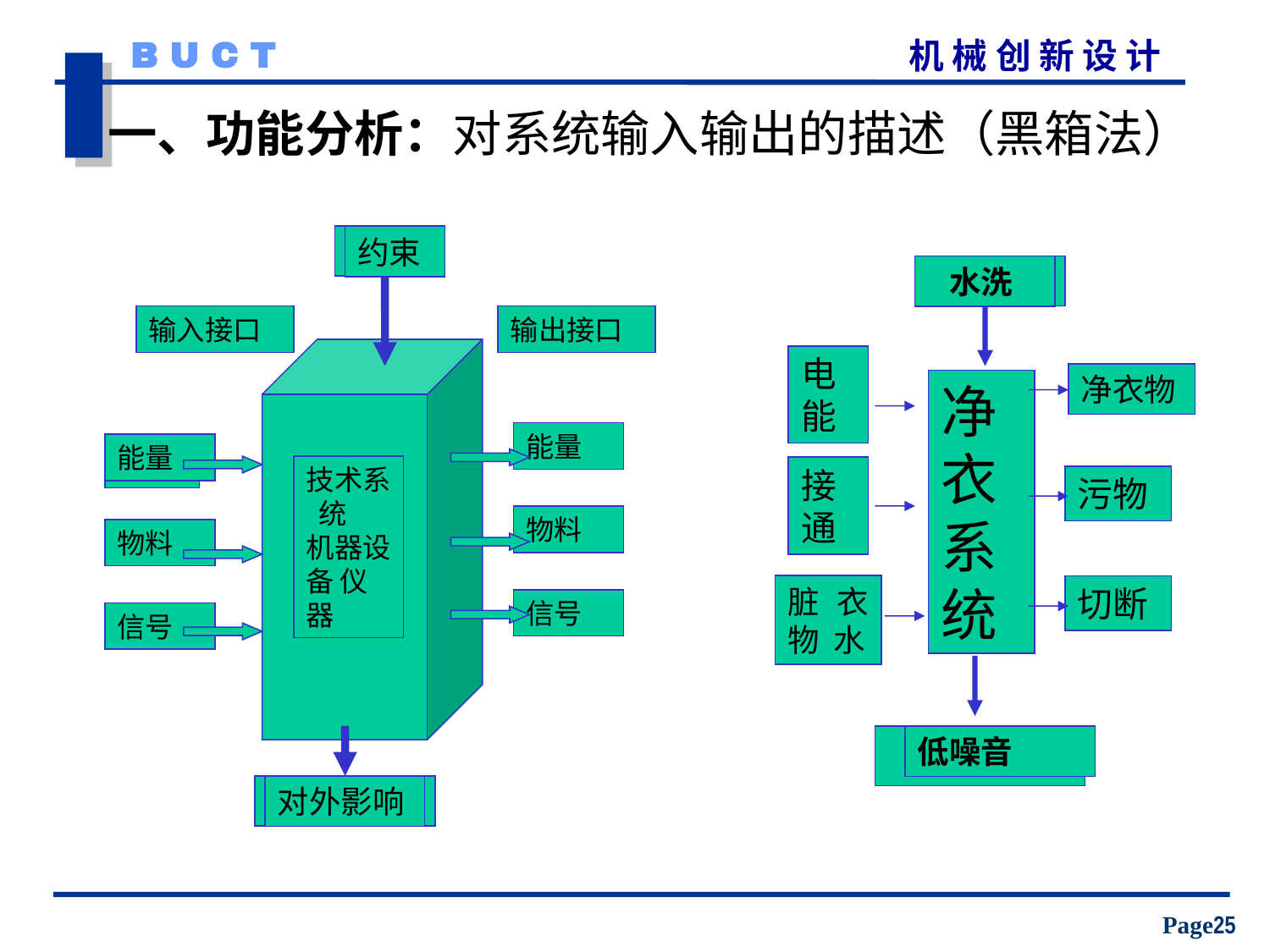

一、功能分析：对系统输入输出的描述（黑箱法）

约束

输入接口
输出接口

能量
能量

技术系   统
机器设备仪   器
物料
物料

信号
信号

对外影响

  水洗

电能
净衣物
净衣系 统

接通
污物

脏衣物  水
切断

低噪音
Page25